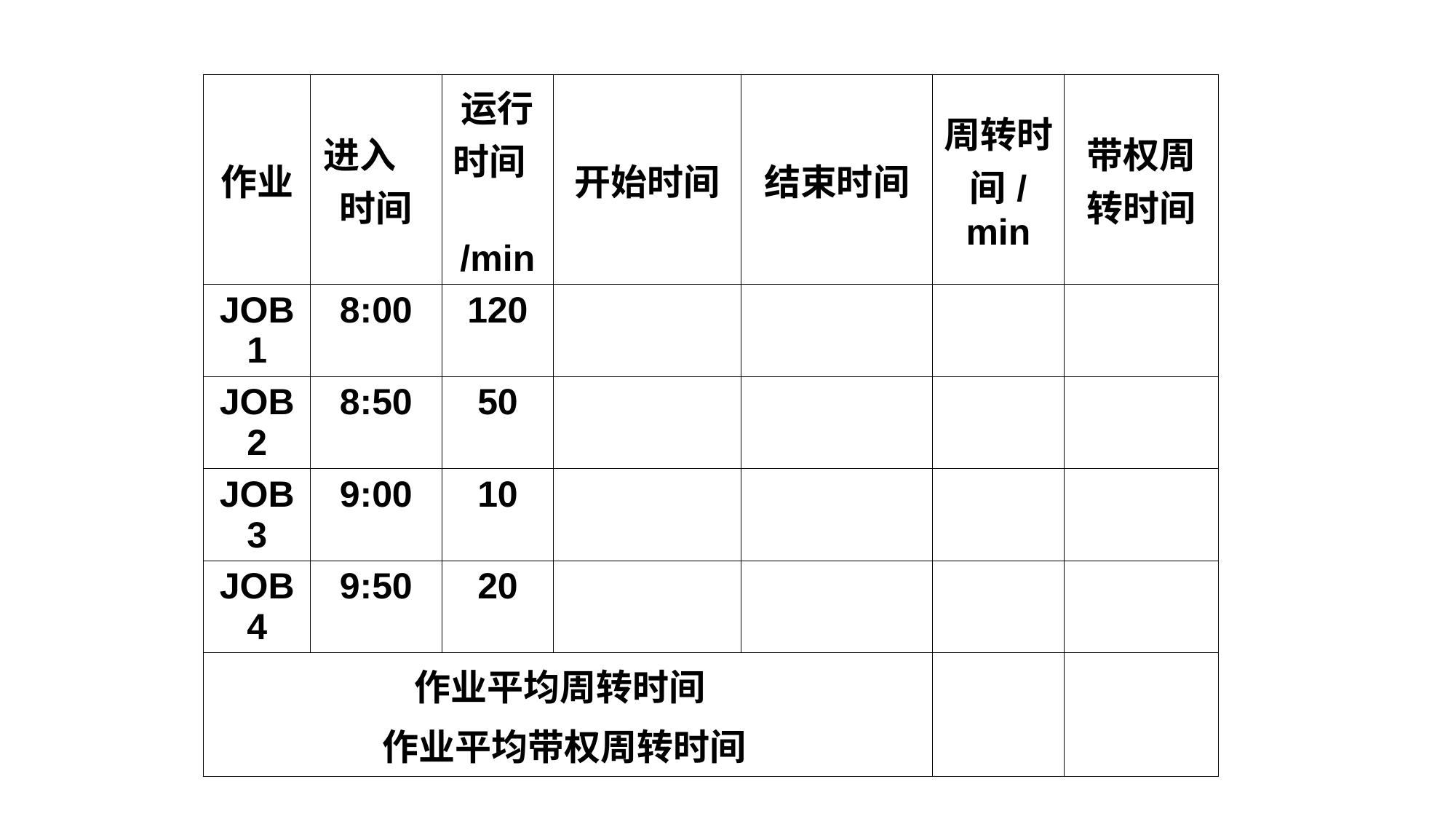

| 作业 | 进入 时间 | 运行时间 /min | 开始时间 | 结束时间 | 周转时间/min | 带权周转时间 |
| --- | --- | --- | --- | --- | --- | --- |
| JOB1 | 8:00 | 120 |  |  |  |  |
| JOB2 | 8:50 | 50 |  |  |  |  |
| JOB3 | 9:00 | 10 |  |  |  |  |
| JOB4 | 9:50 | 20 |  |  |  |  |
| 作业平均周转时间 作业平均带权周转时间 |  |  |  |  |  |  |